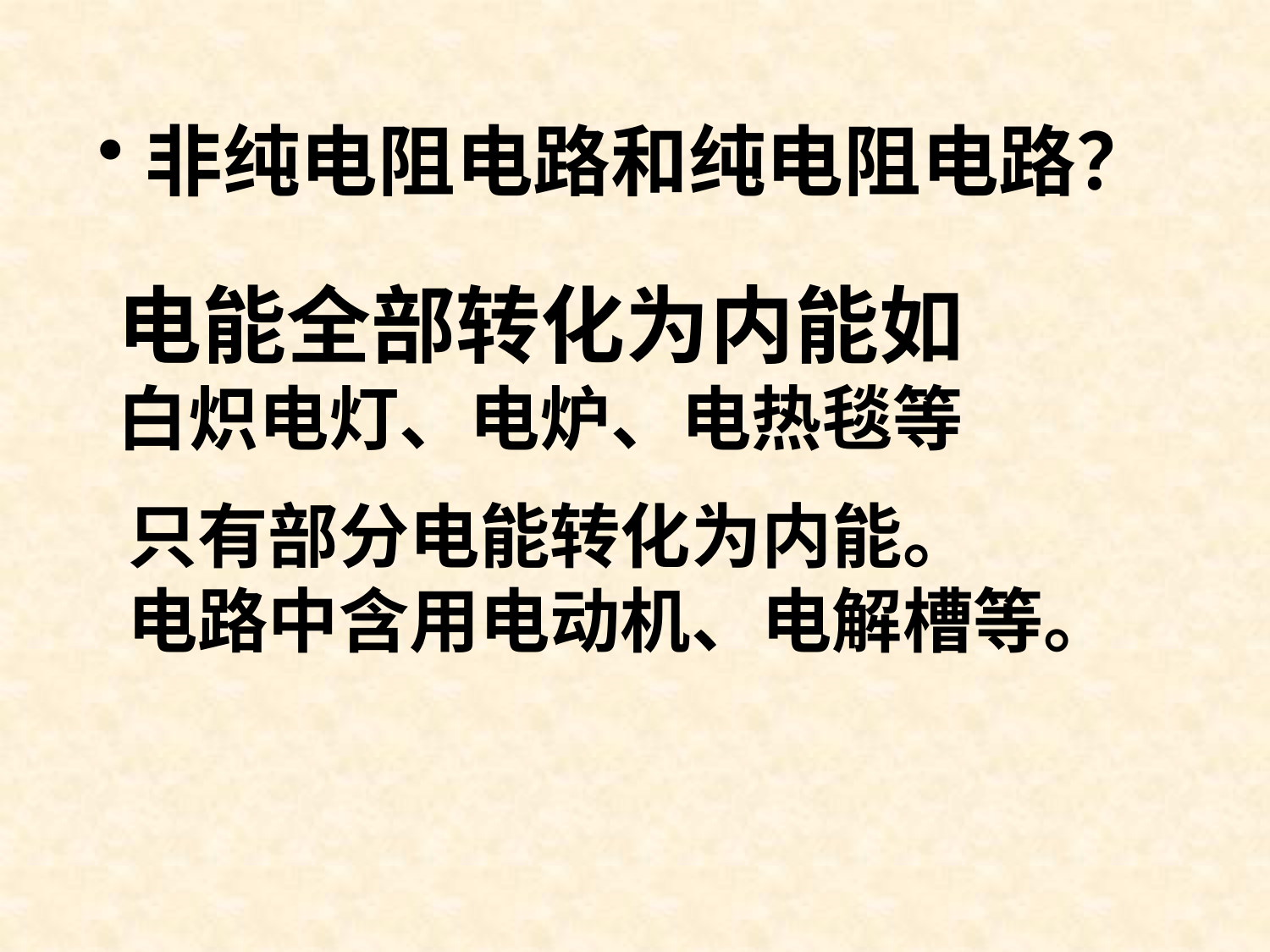

非纯电阻电路和纯电阻电路？

电能全部转化为内能如白炽电灯、电炉、电热毯等
只有部分电能转化为内能。
电路中含用电动机、电解槽等。